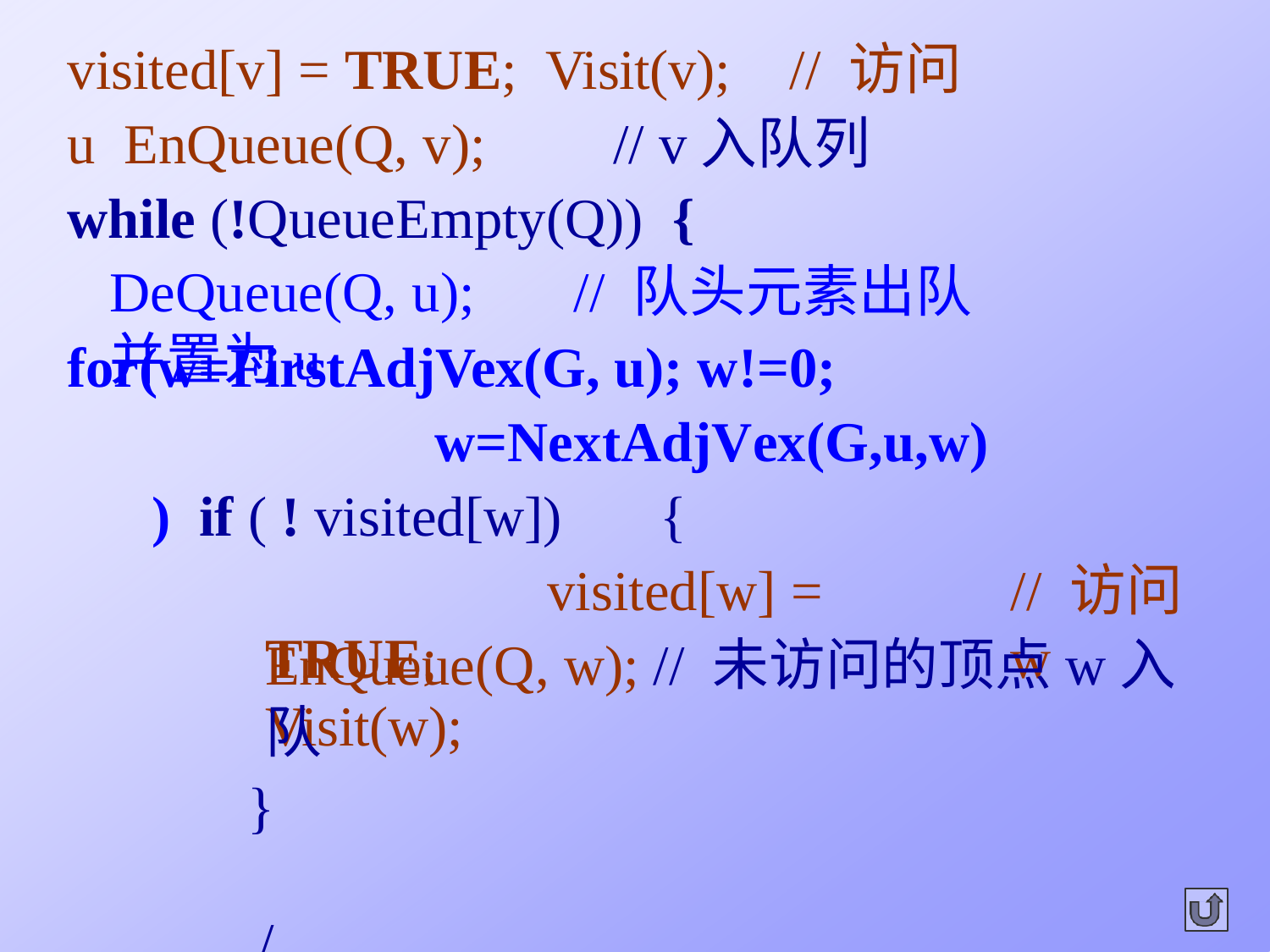

visited[v] = TRUE;	Visit(v);	// 访问u  EnQueue(Q, v);		// v入队列 while (!QueueEmpty(Q))	{
DeQueue(Q, u);	// 队头元素出队并置为u
for(w=FirstAdjVex(G, u); w!=0;
w=NextAdjVex(G,u,w))  if ( ! visited[w])	{
visited[w] = TRUE;	Visit(w);
// 访问w
EnQueue(Q, w); // 未访问的顶点w入队
} // if
} // while